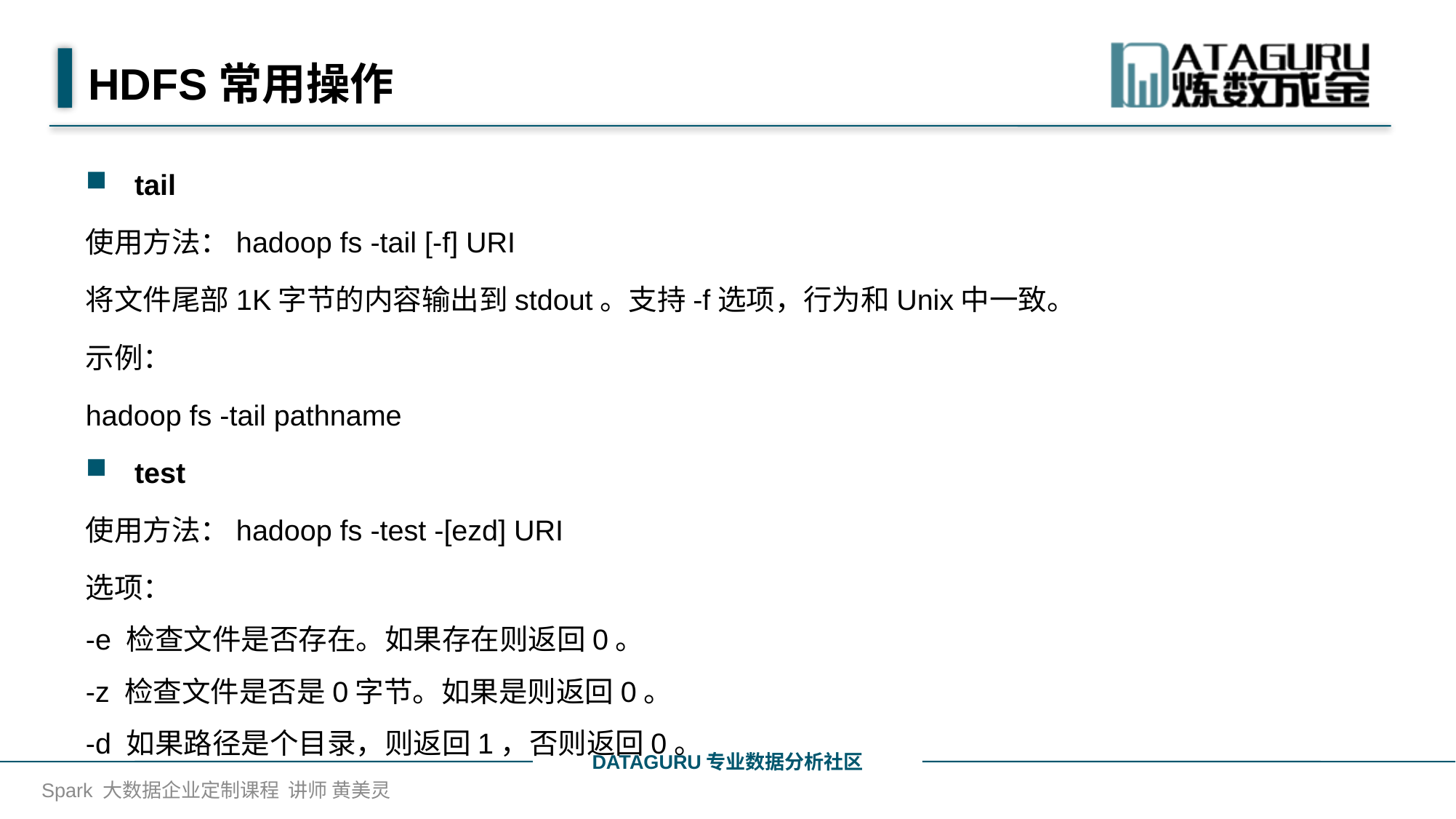

# HDFS常用操作
tail
使用方法：hadoop fs -tail [-f] URI
将文件尾部1K字节的内容输出到stdout。支持-f选项，行为和Unix中一致。
示例：
hadoop fs -tail pathname
test
使用方法：hadoop fs -test -[ezd] URI
选项：
-e 检查文件是否存在。如果存在则返回0。
-z 检查文件是否是0字节。如果是则返回0。 
-d 如果路径是个目录，则返回1，否则返回0。